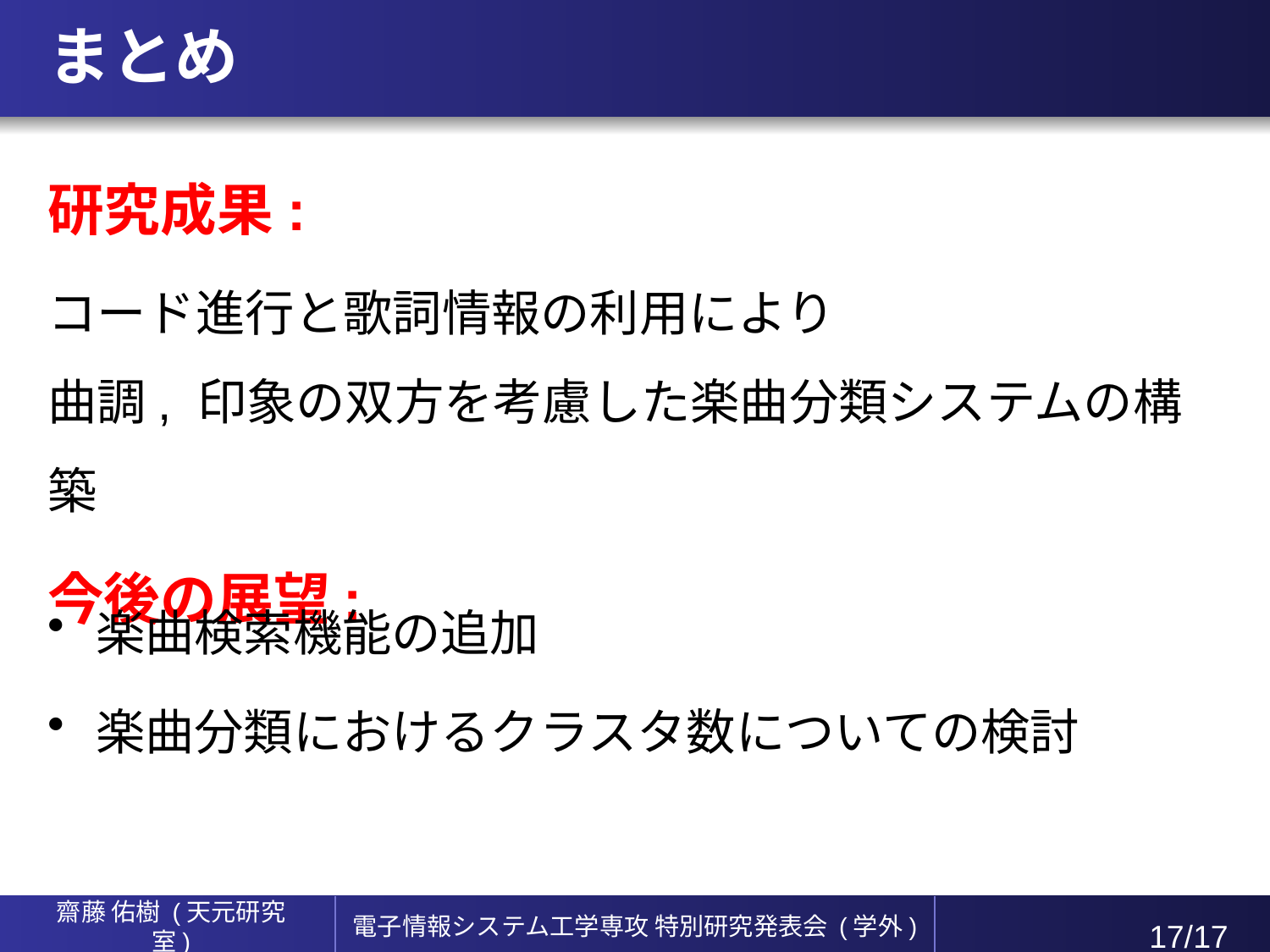

# まとめ
研究成果:
コード進行と歌詞情報の利用により
曲調, 印象の双方を考慮した楽曲分類システムの構築
今後の展望:

楽曲検索機能の追加
楽曲分類におけるクラスタ数についての検討
17/17